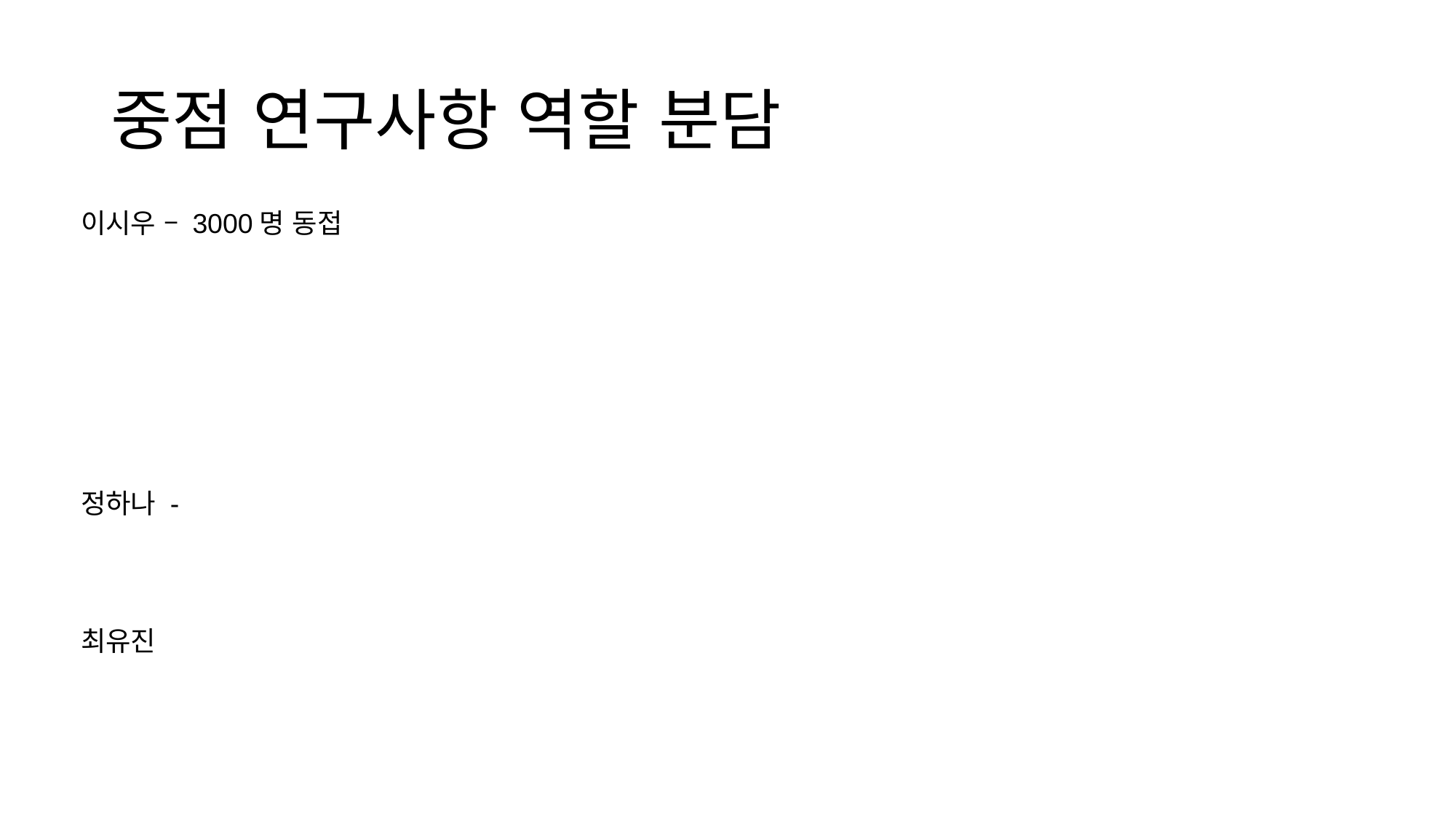

# 중점 연구사항 역할 분담
이시우 – 3000명 동접
정하나 -
최유진